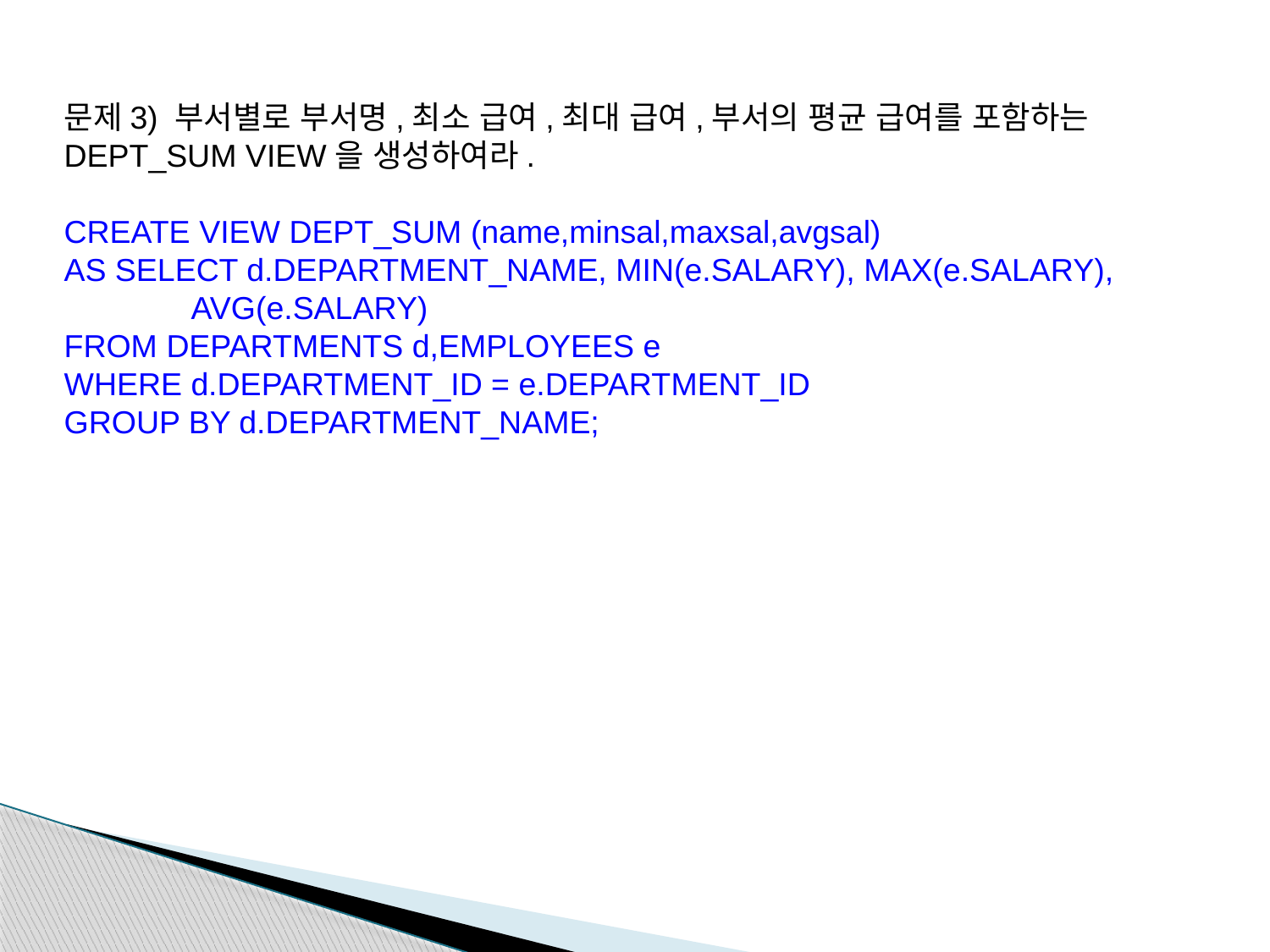

문제3) 부서별로 부서명,최소 급여,최대 급여,부서의 평균 급여를 포함하는 DEPT_SUM VIEW을 생성하여라.

CREATE VIEW DEPT_SUM (name,minsal,maxsal,avgsal)
AS SELECT d.DEPARTMENT_NAME, MIN(e.SALARY), MAX(e.SALARY), 	AVG(e.SALARY)
FROM DEPARTMENTS d,EMPLOYEES e
WHERE d.DEPARTMENT_ID = e.DEPARTMENT_ID
GROUP BY d.DEPARTMENT_NAME;